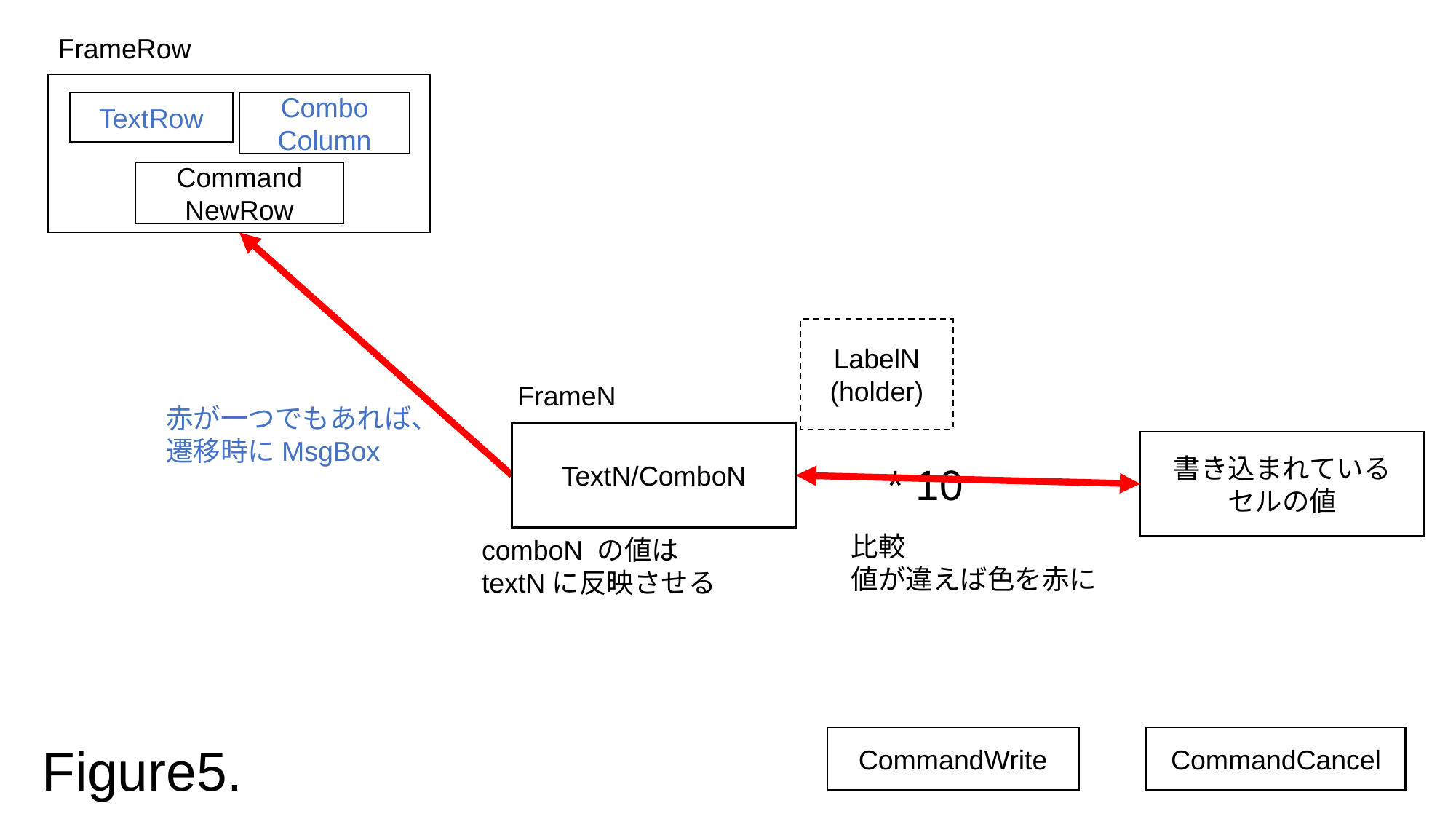

FrameRow

TextRow
Combo
Column
Command
NewRow
LabelN
(holder)
FrameN

赤が一つでもあれば、遷移時にMsgBox
TextN/ComboN
書き込まれている
セルの値
* 10
比較
値が違えば色を赤に
comboN の値はtextNに反映させる
CommandWrite
CommandCancel
Figure5.